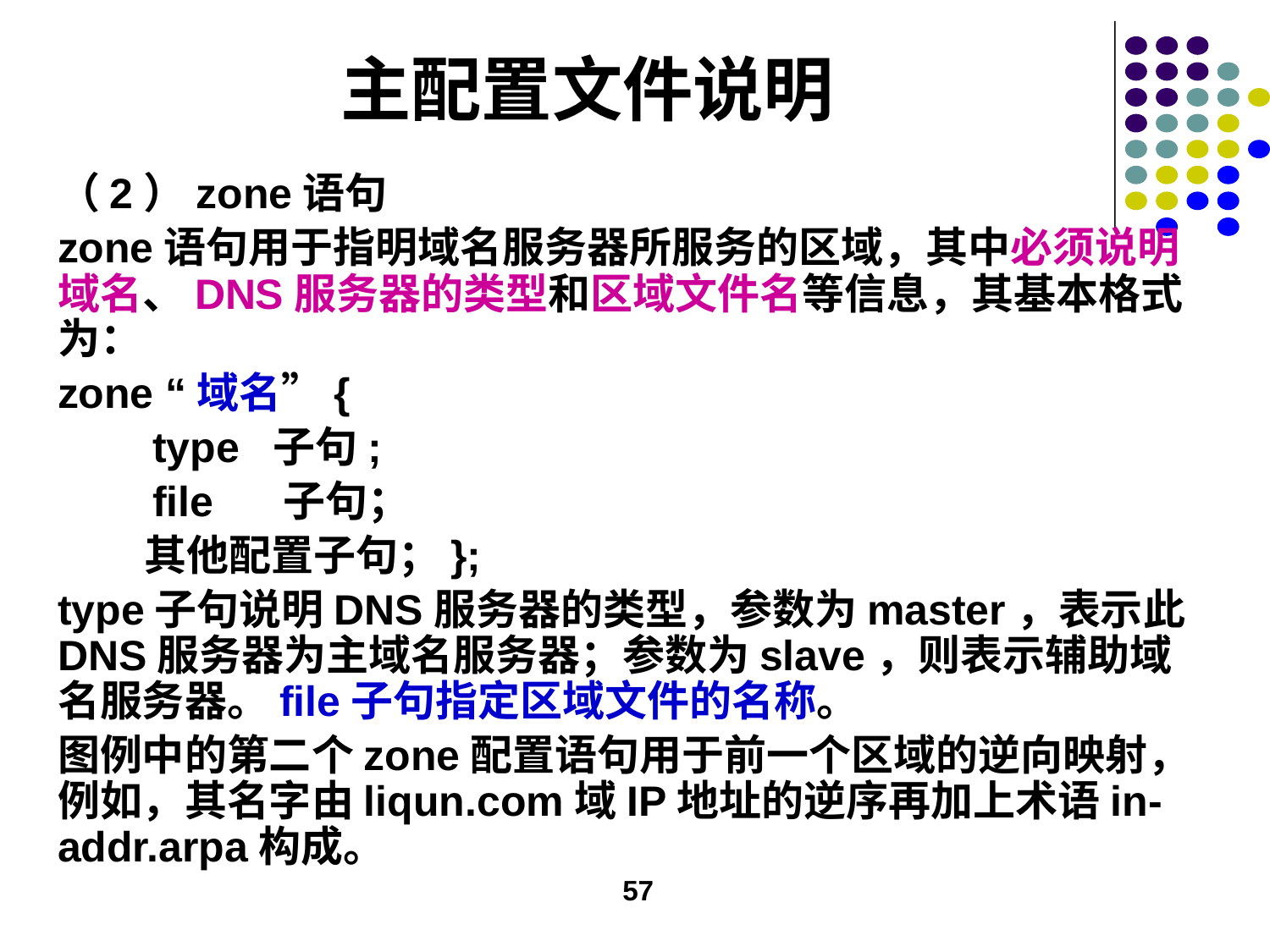

# 主配置文件说明
（2）zone语句
zone语句用于指明域名服务器所服务的区域，其中必须说明域名、DNS服务器的类型和区域文件名等信息，其基本格式为：
zone “域名”{
        type  子句;
        file     子句；
        其他配置子句；};
type子句说明DNS服务器的类型，参数为master，表示此DNS服务器为主域名服务器；参数为slave，则表示辅助域名服务器。file子句指定区域文件的名称。
图例中的第二个zone配置语句用于前一个区域的逆向映射，例如，其名字由liqun.com域IP地址的逆序再加上术语in-addr.arpa构成。
57